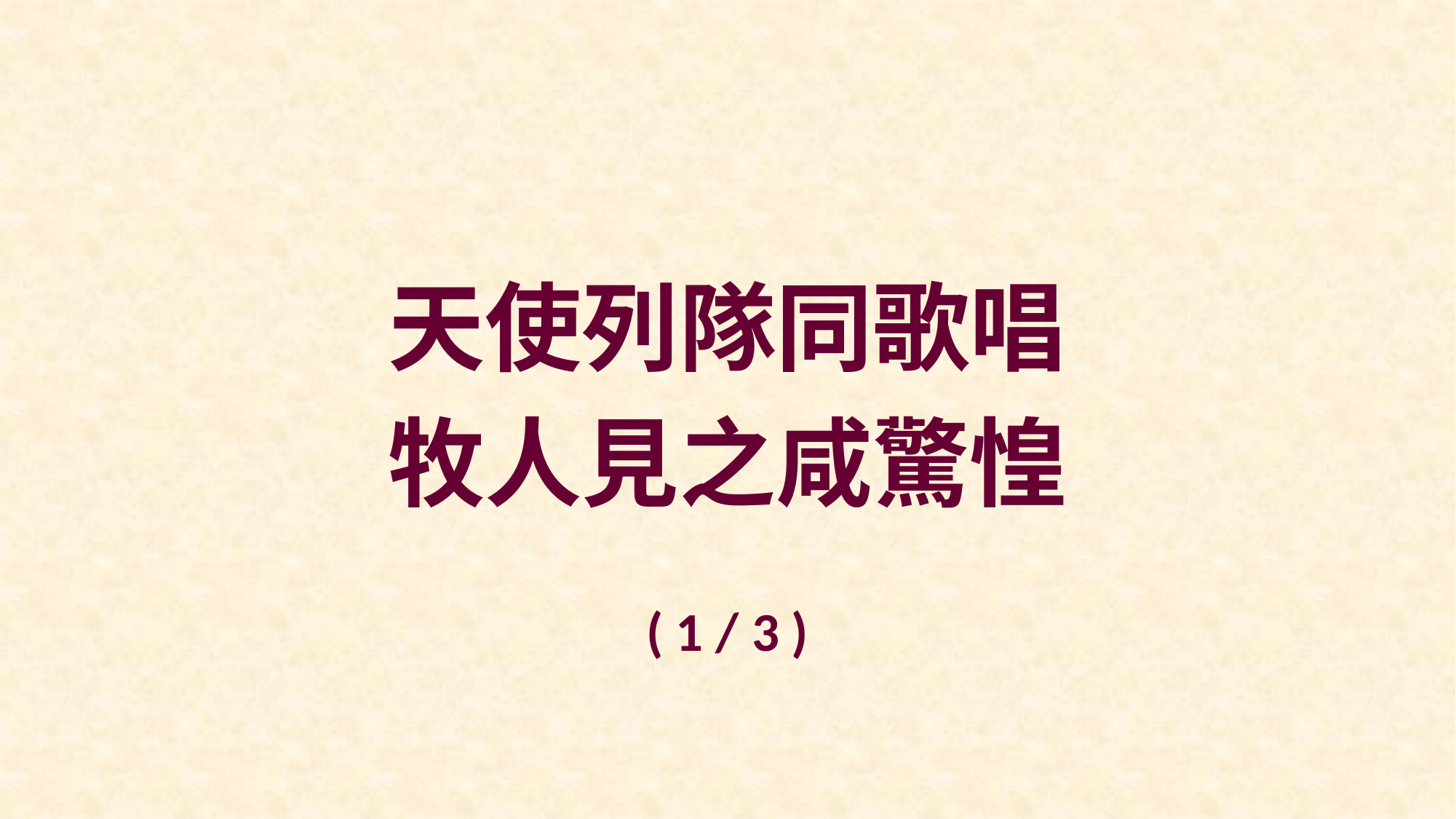

天使列隊同歌唱
牧人見之咸驚惶
( 1 / 3 )